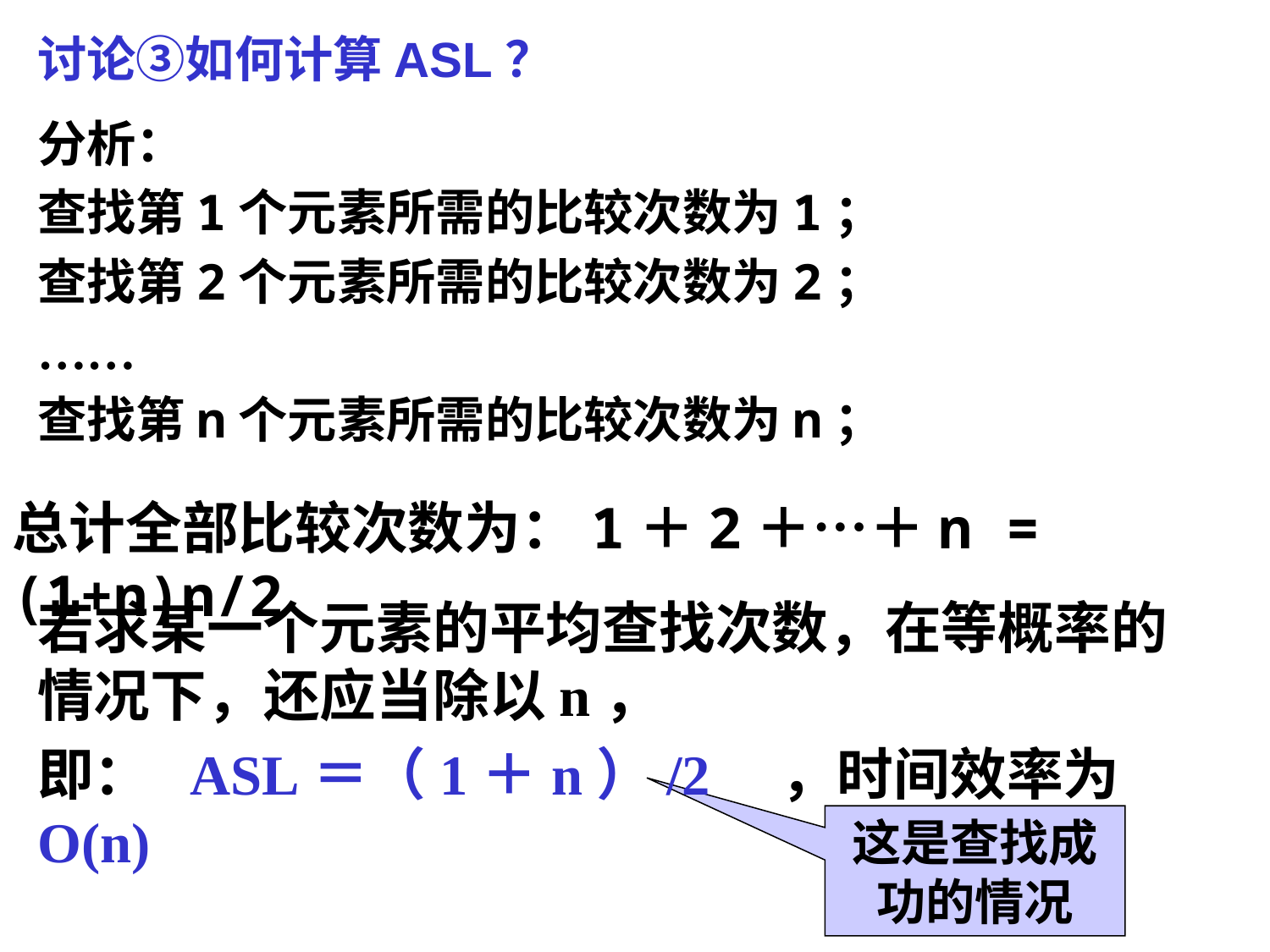

讨论③如何计算ASL？
分析：
查找第1个元素所需的比较次数为1；
查找第2个元素所需的比较次数为2；
……
查找第n个元素所需的比较次数为n；
总计全部比较次数为：1＋2＋…＋n = (1+n)n/2
若求某一个元素的平均查找次数，在等概率的情况下，还应当除以n，
即：  ASL＝（1＋n）/2    ，时间效率为 O(n)
这是查找成功的情况